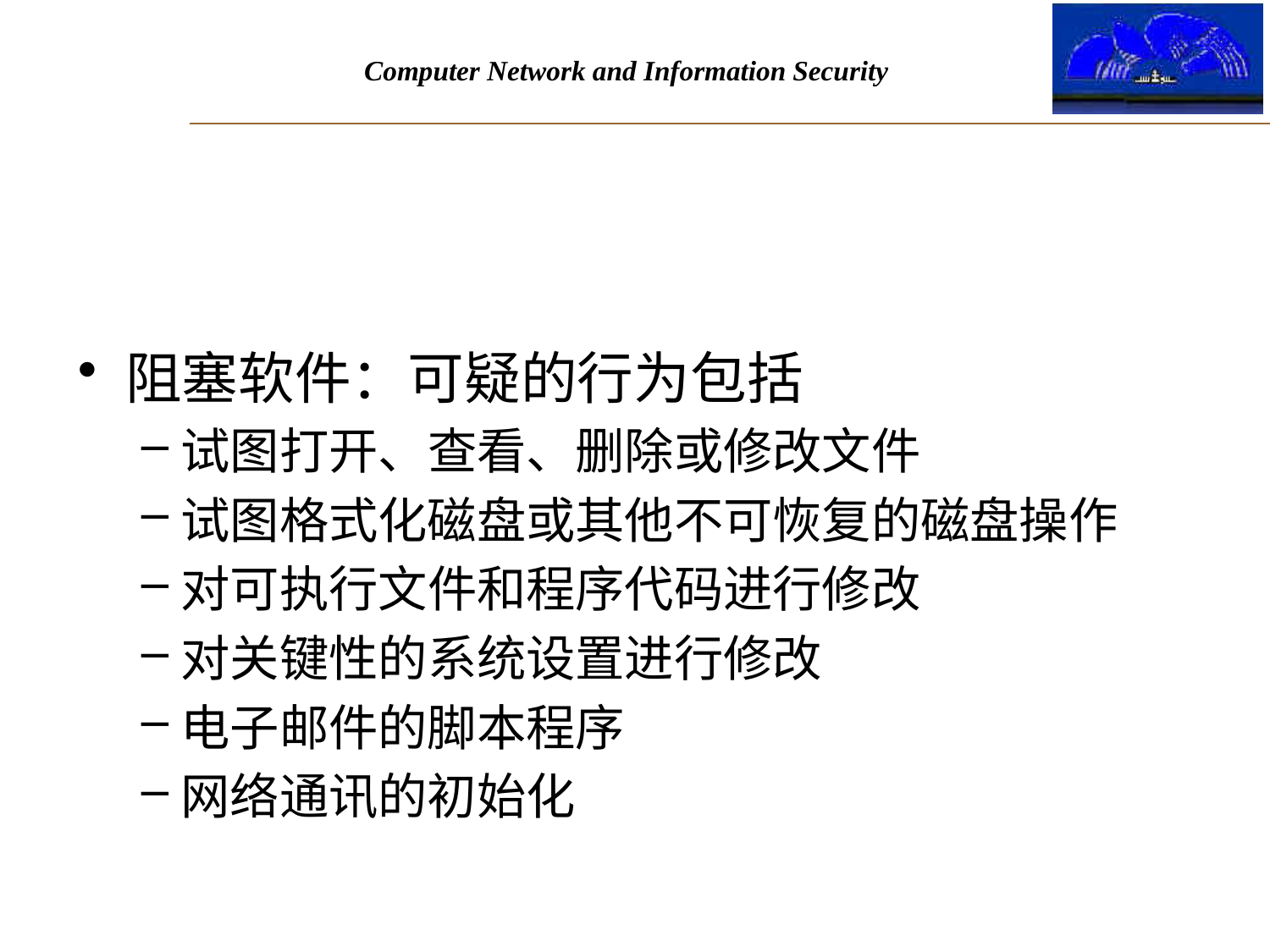

#
阻塞软件：可疑的行为包括
试图打开、查看、删除或修改文件
试图格式化磁盘或其他不可恢复的磁盘操作
对可执行文件和程序代码进行修改
对关键性的系统设置进行修改
电子邮件的脚本程序
网络通讯的初始化